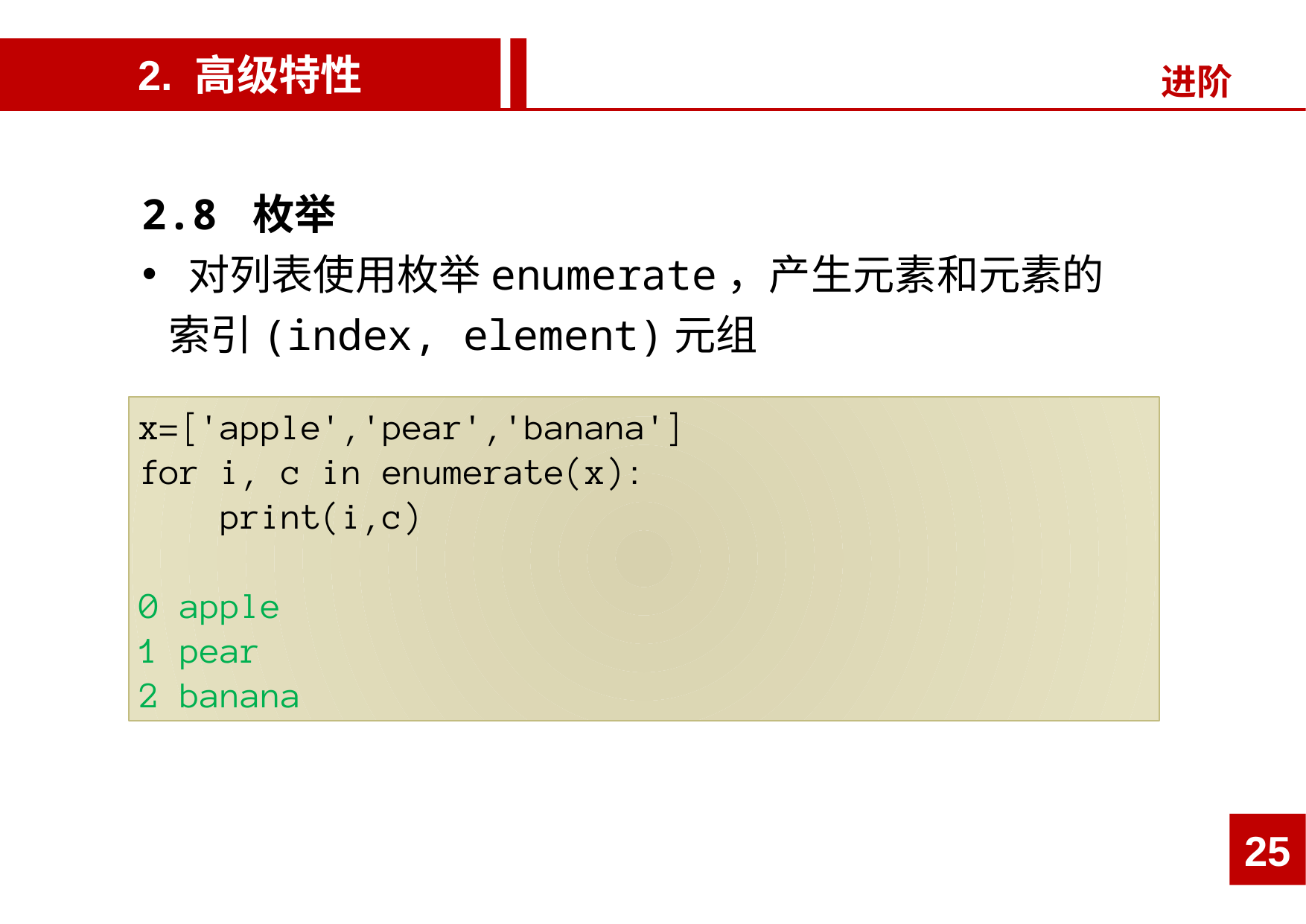

2. 高级特性

进阶
2.8 枚举
 对列表使用枚举enumerate，产生元素和元素的索引(index, element)元组
x=['apple','pear','banana']
for i, c in enumerate(x):
    print(i,c)

0 apple
1 pear
2 banana
25